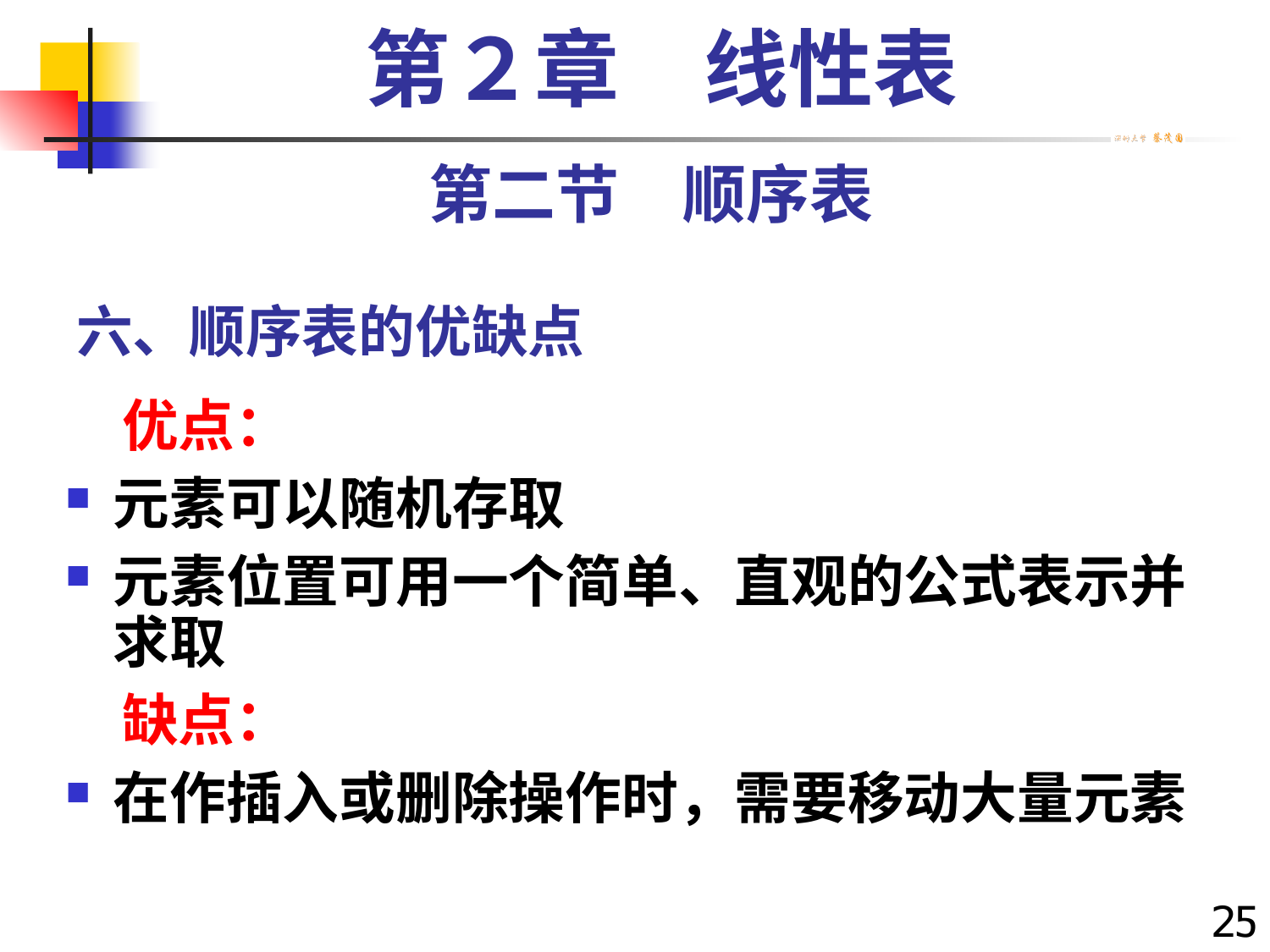

第２章　线性表
第二节　顺序表
# 六、顺序表的优缺点
　优点：
元素可以随机存取
元素位置可用一个简单、直观的公式表示并求取
　缺点：
在作插入或删除操作时，需要移动大量元素
25